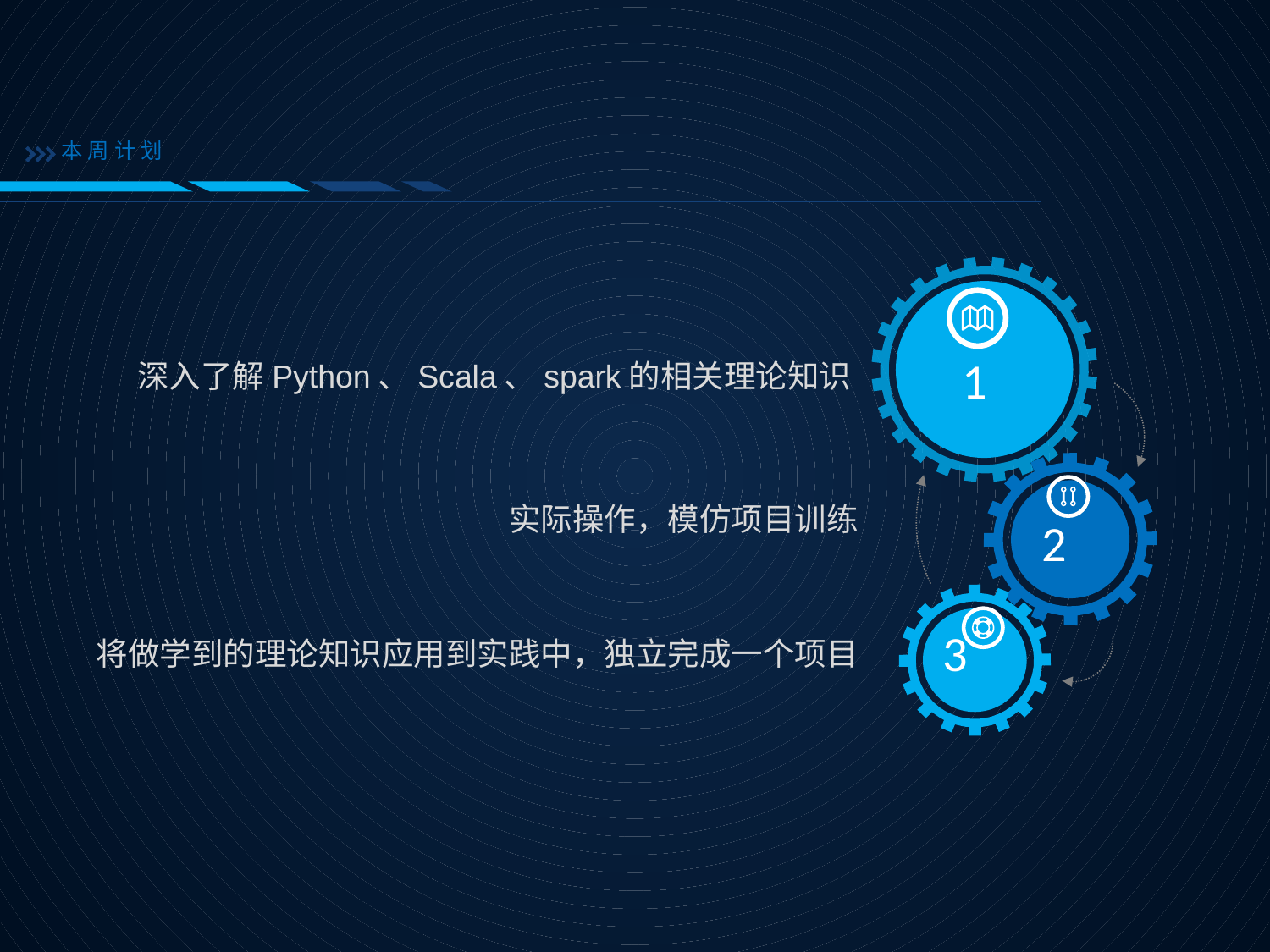

本周计划

深入了解Python、Scala、spark的相关理论知识
1

实际操作，模仿项目训练
2

3
将做学到的理论知识应用到实践中，独立完成一个项目